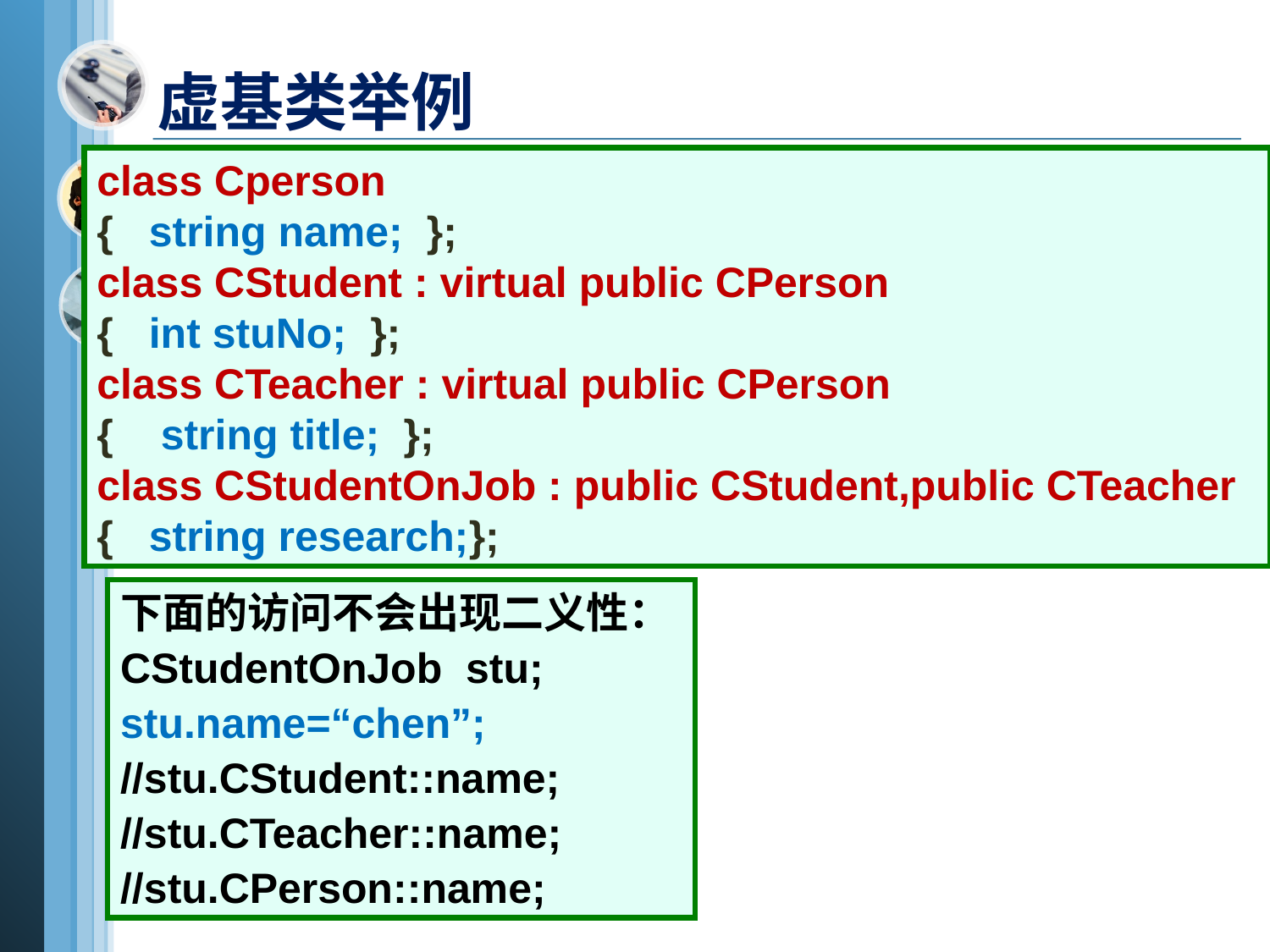

虚基类举例
class Cperson
{   string name;  };
class CStudent : virtual public CPerson
{   int stuNo;  };
class CTeacher : virtual public CPerson
{    string title;  };
class CStudentOnJob : public CStudent,public CTeacher
{   string research;};
下面的访问不会出现二义性：
CStudentOnJob  stu;
stu.name=“chen”;
//stu.CStudent::name;
//stu.CTeacher::name;
//stu.CPerson::name;